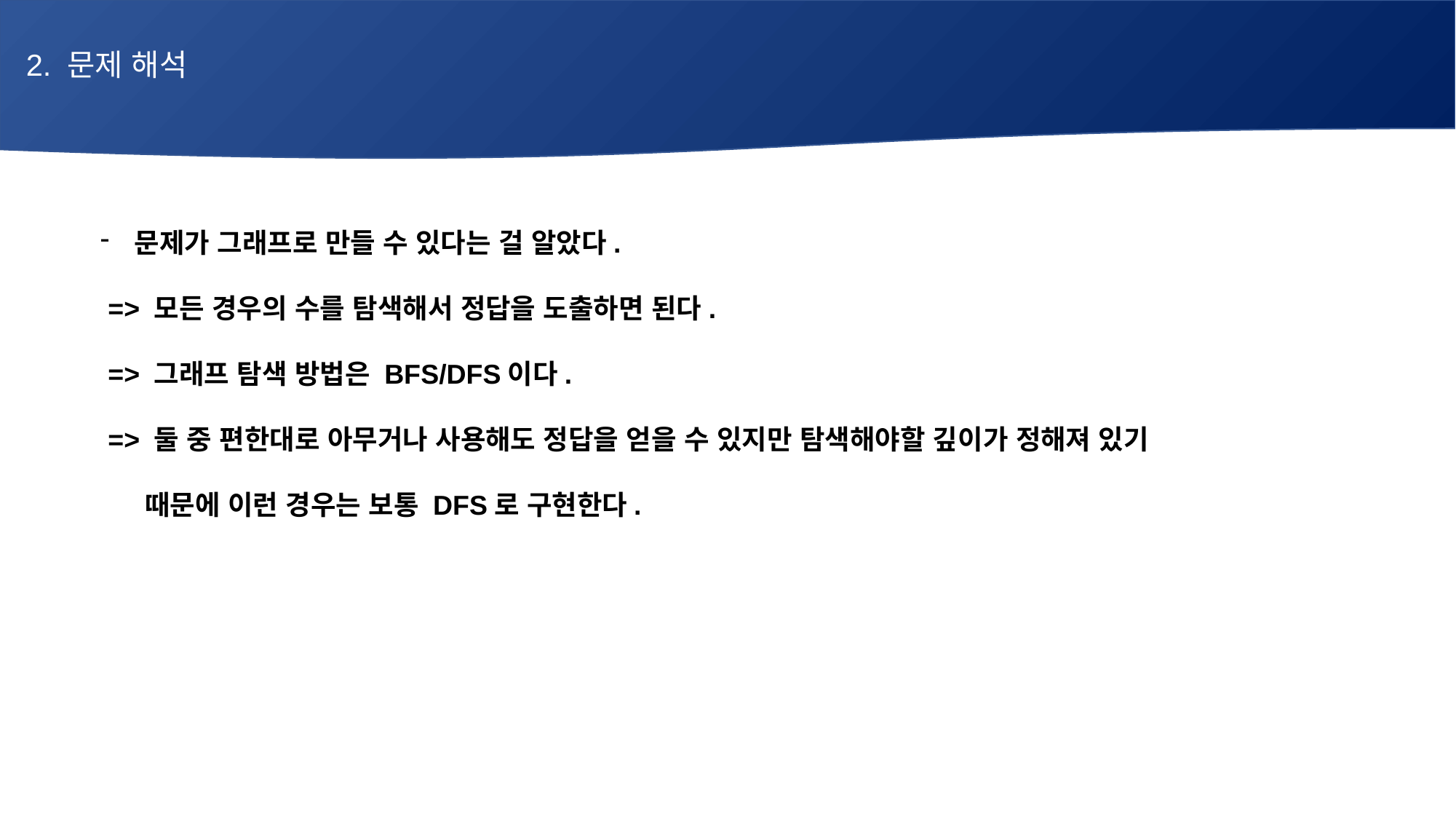

2. 문제 해석
# 매주 1 과제 LV2
문제가 그래프로 만들 수 있다는 걸 알았다.

 => 모든 경우의 수를 탐색해서 정답을 도출하면 된다.

 => 그래프 탐색 방법은 BFS/DFS이다.

 => 둘 중 편한대로 아무거나 사용해도 정답을 얻을 수 있지만 탐색해야할 깊이가 정해져 있기

     때문에 이런 경우는 보통 DFS로 구현한다.